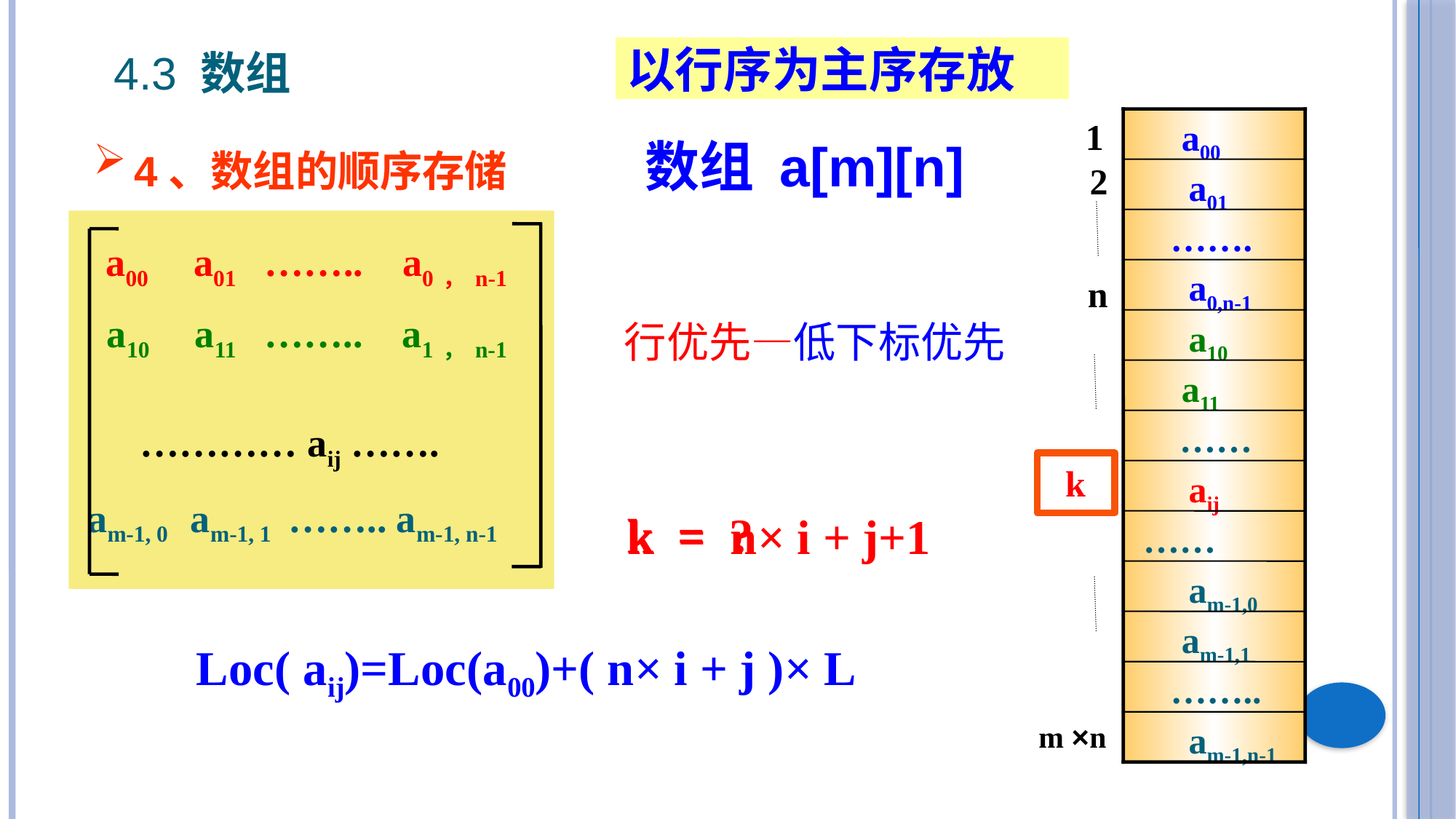

4.3 数组
以行序为主序存放
4、数组的顺序存储              数组 a[m][n]
1
         a00

      a01

    …….

      a0,n-1

      a10

         a11

     ……

      aij

 ……

      am-1,0

         am-1,1

    ……..

      am-1,n-1

2

n

k

m ×n

             a00        a01     ……..    a0，n-1
             a10        a11     ……..    a1，n-1
             ………… aij …….
              am-1, 0    am-1, 1   …….. am-1, n-1

行优先—低下标优先

k  =  ?
k  =  n× i + j+1
Loc( aij)=Loc(a00)+( n× i + j )× L